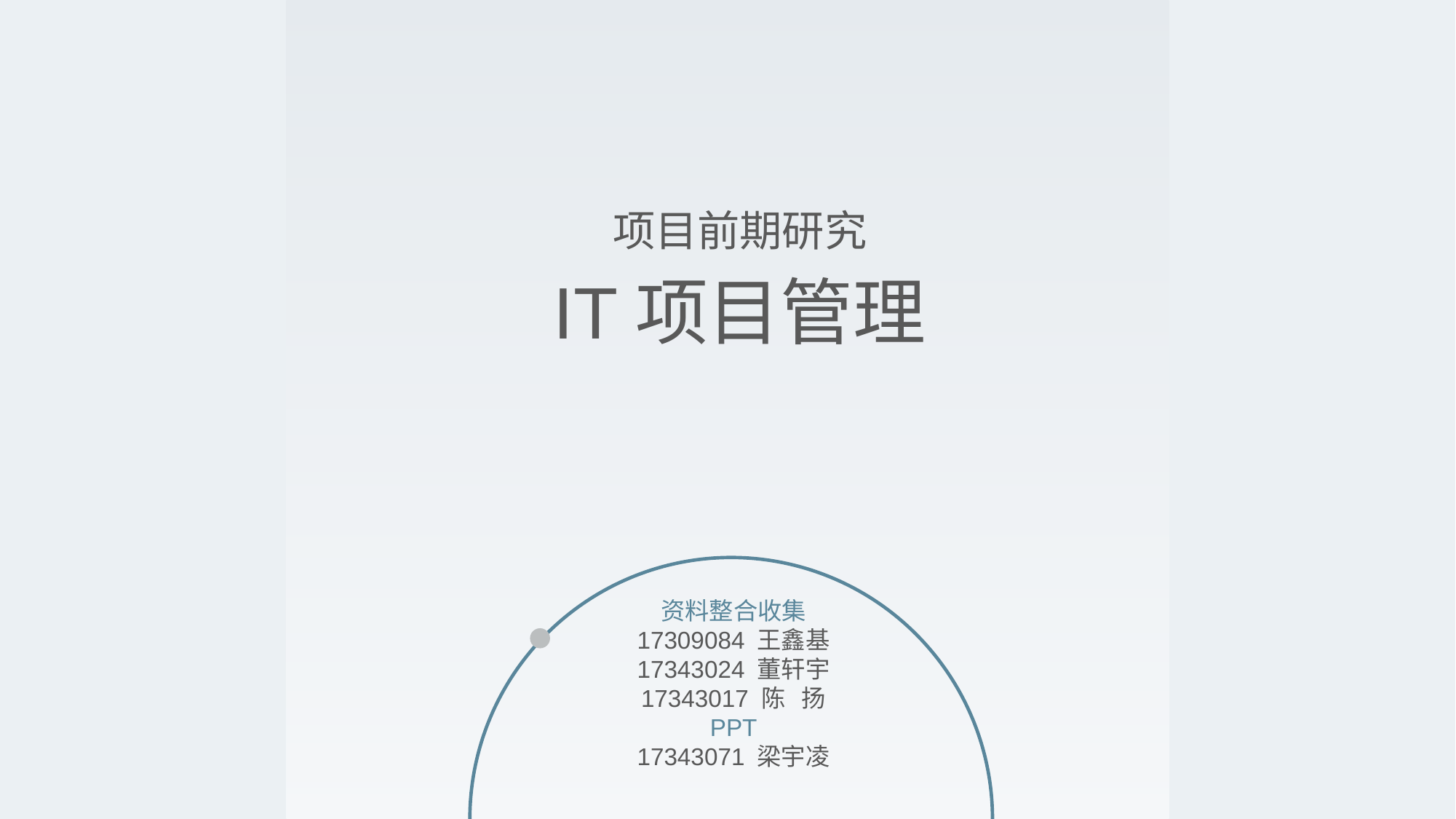

项目前期研究
IT项目管理

资料整合收集
17309084 王鑫基
17343024 董轩宇
17343017 陈   扬
PPT
17343071 梁宇凌